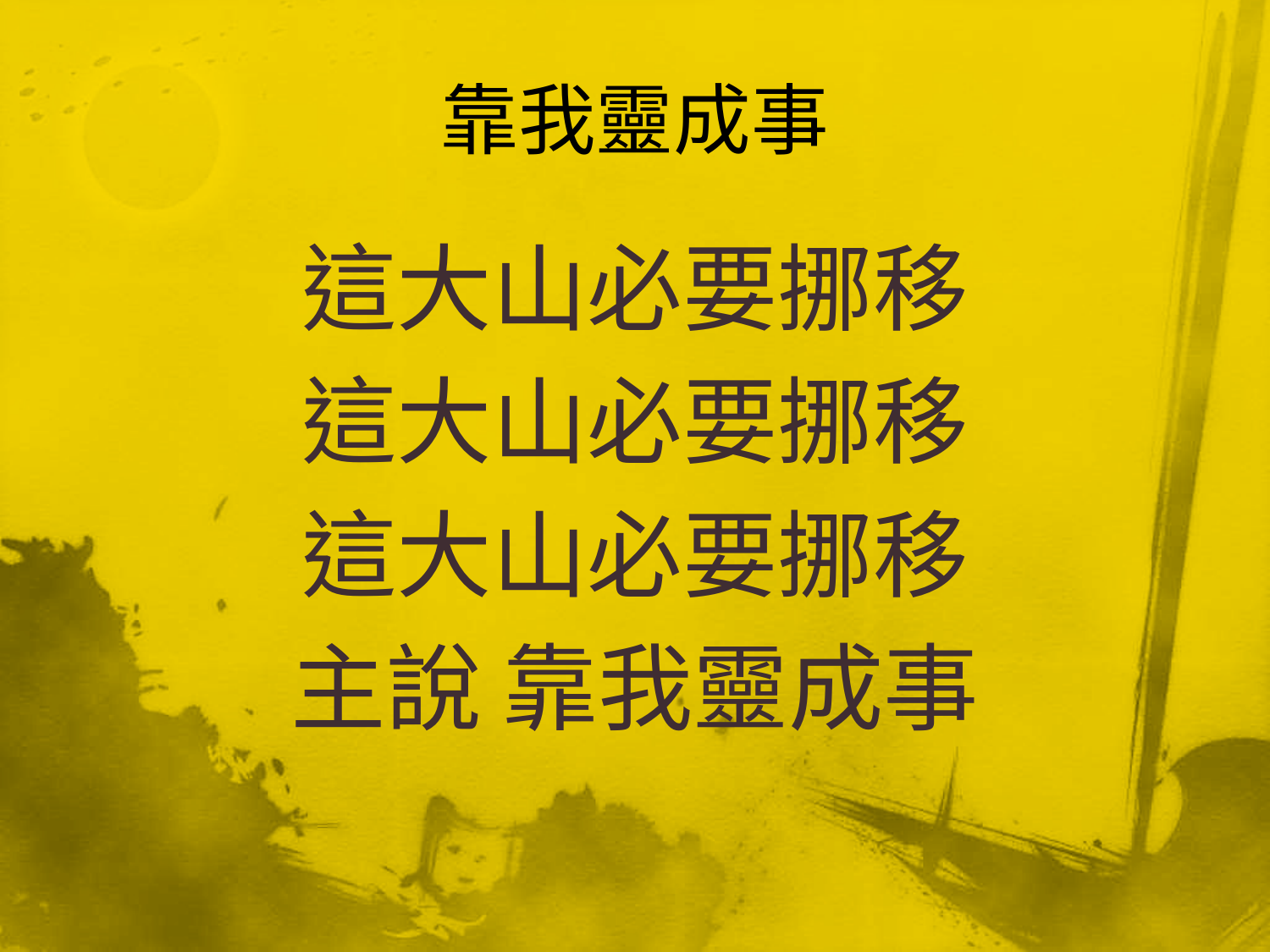

# 靠我靈成事
這大山必要挪移
這大山必要挪移
這大山必要挪移
主說 靠我靈成事